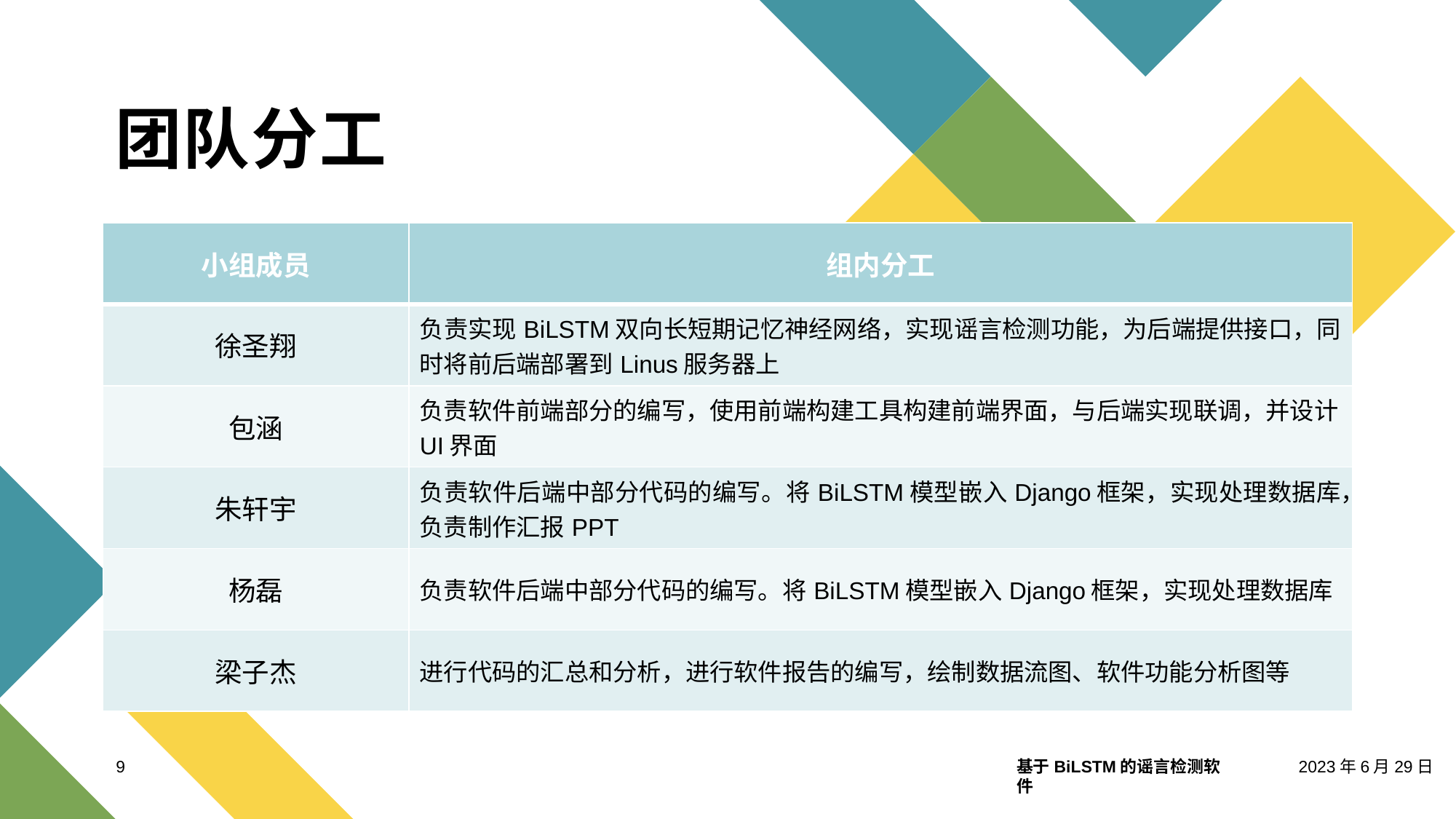

# 团队分工
| 小组成员 | 组内分工 |
| --- | --- |
| 徐圣翔 | 负责实现BiLSTM双向长短期记忆神经网络，实现谣言检测功能，为后端提供接口，同时将前后端部署到Linus服务器上 |
| 包涵 | 负责软件前端部分的编写，使用前端构建工具构建前端界面，与后端实现联调，并设计UI界面 |
| 朱轩宇 | 负责软件后端中部分代码的编写。将BiLSTM模型嵌入Django框架，实现处理数据库，负责制作汇报PPT |
| 杨磊 | 负责软件后端中部分代码的编写。将BiLSTM模型嵌入Django框架，实现处理数据库 |
| 梁子杰 | 进行代码的汇总和分析，进行软件报告的编写，绘制数据流图、软件功能分析图等 |
基于BiLSTM的谣言检测软件
2023年6月29日
9